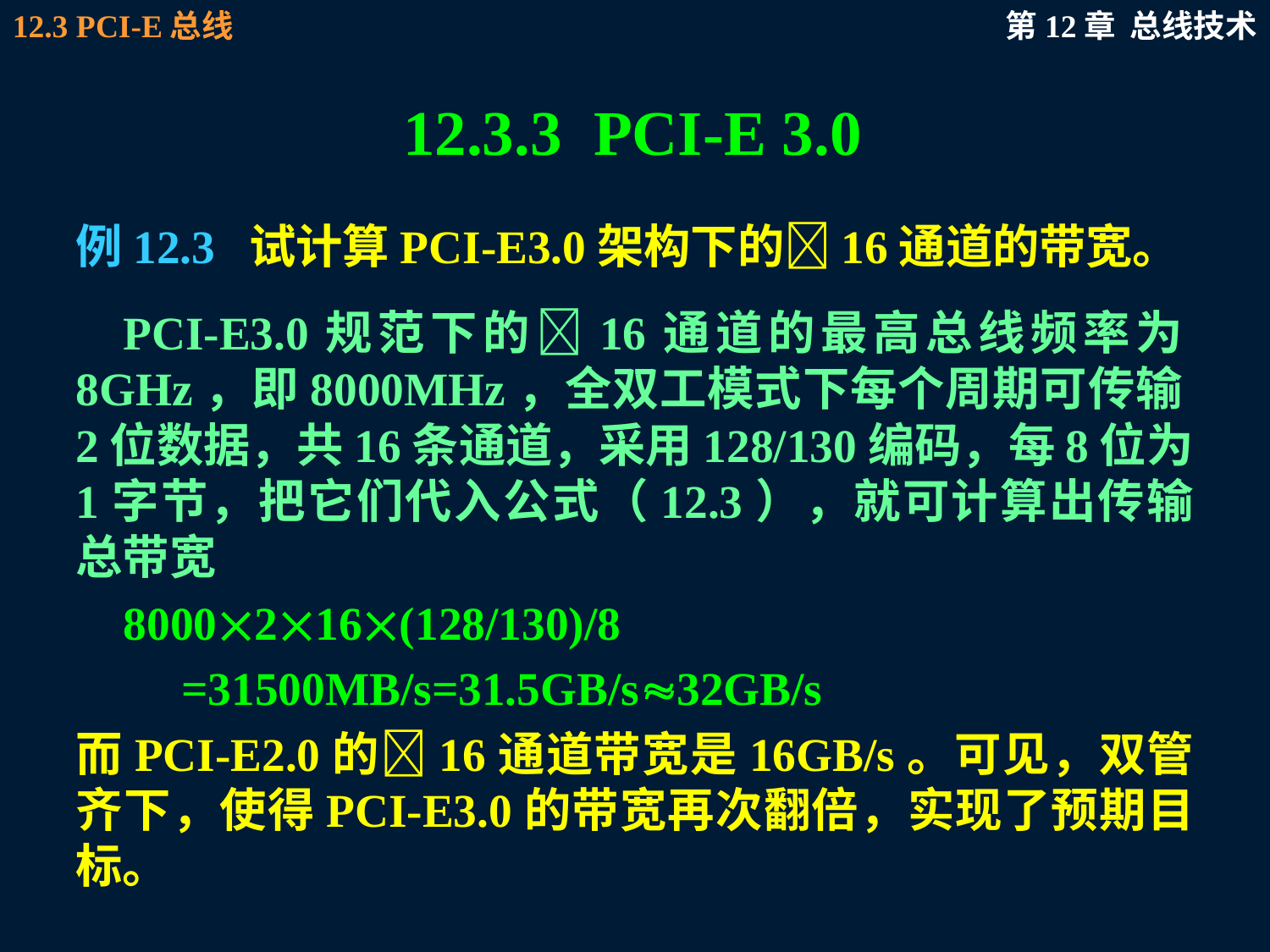

# 12.3.3  PCI-E 3.0
例12.3  试计算PCI-E3.0架构下的×16通道的带宽。
PCI-E3.0规范下的×16通道的最高总线频率为8GHz，即8000MHz，全双工模式下每个周期可传输2位数据，共16条通道，采用128/130编码，每8位为1字节，把它们代入公式（12.3），就可计算出传输总带宽
8000×2×16×(128/130)/8
     =31500MB/s=31.5GB/s≈32GB/s
而PCI-E2.0的×16通道带宽是16GB/s。可见，双管齐下，使得PCI-E3.0的带宽再次翻倍，实现了预期目标。